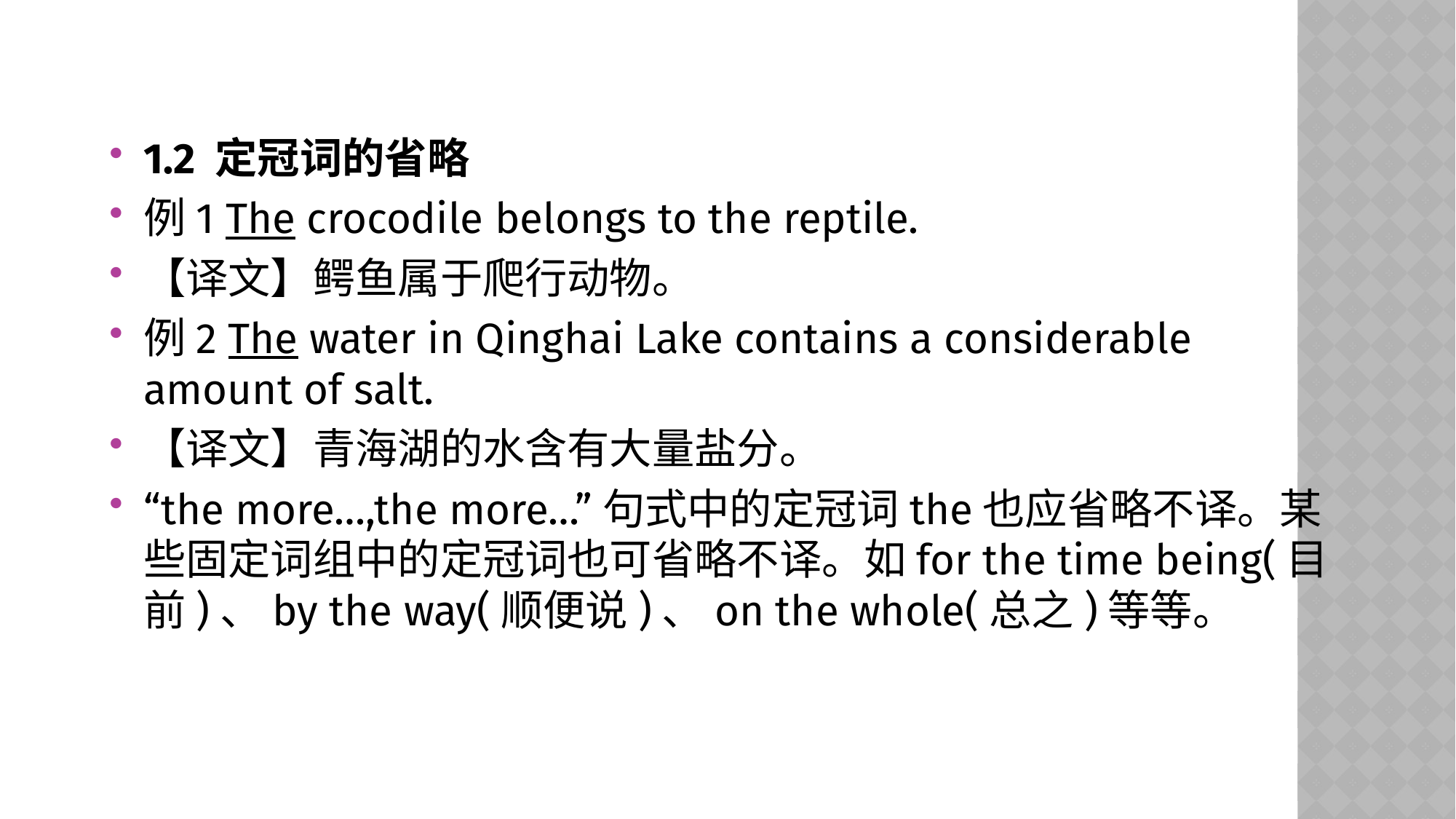

1.2 定冠词的省略
例1 The crocodile belongs to the reptile.
【译文】鳄鱼属于爬行动物。
例2 The water in Qinghai Lake contains a considerable amount of salt.
【译文】青海湖的水含有大量盐分。
“the more…,the more…”句式中的定冠词the也应省略不译。某些固定词组中的定冠词也可省略不译。如for the time being(目前)、by the way(顺便说)、on the whole(总之)等等。